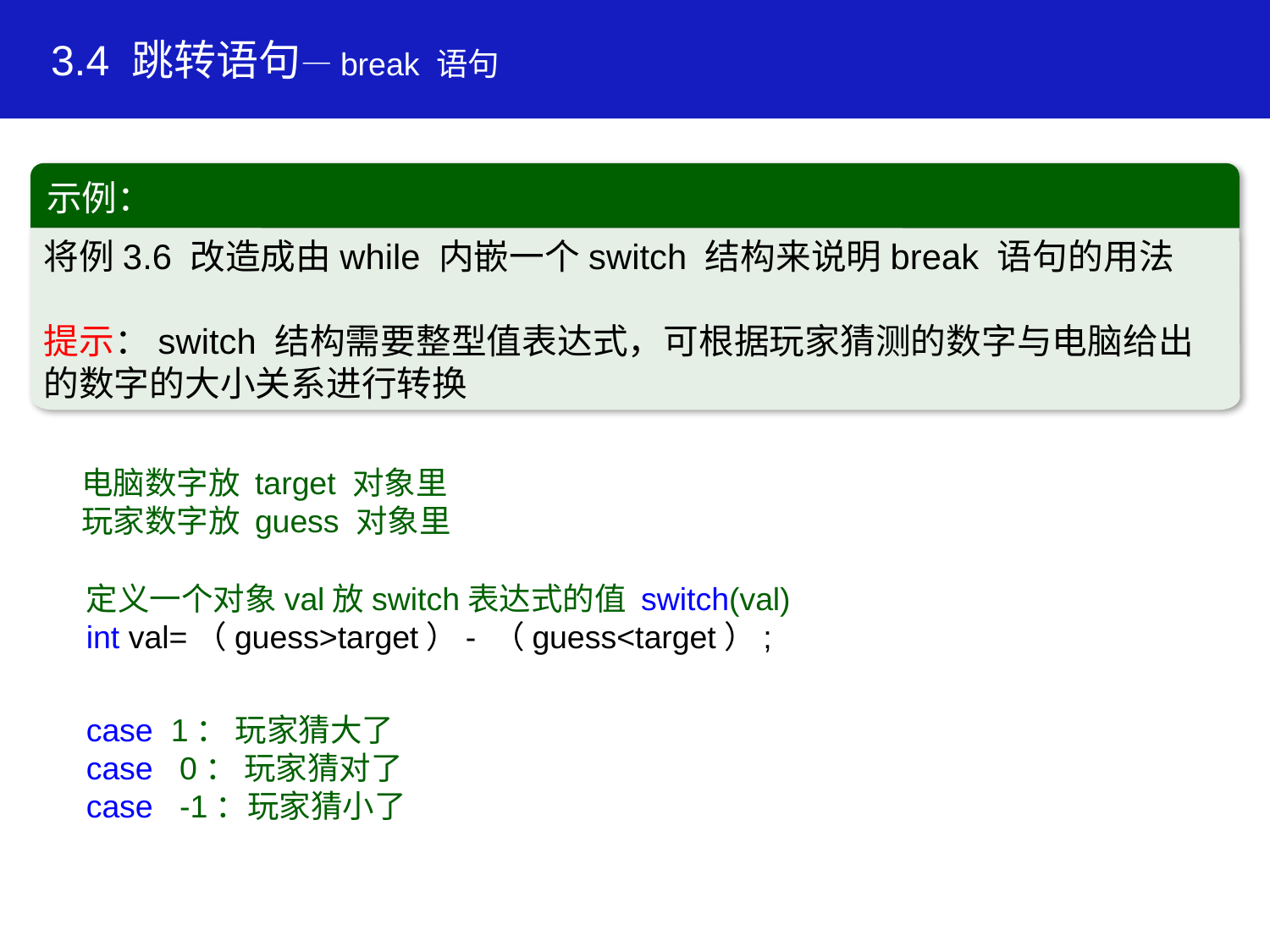

# 3.4 跳转语句—break 语句
示例：
将例3.6 改造成由while 内嵌一个switch 结构来说明break 语句的用法

提示：switch 结构需要整型值表达式，可根据玩家猜测的数字与电脑给出的数字的大小关系进行转换
电脑数字放 target 对象里
玩家数字放 guess 对象里
定义一个对象val放switch表达式的值 switch(val)
int val=（guess>target）- （guess<target）;
case  1： 玩家猜大了
case   0： 玩家猜对了
case   -1：玩家猜小了
46